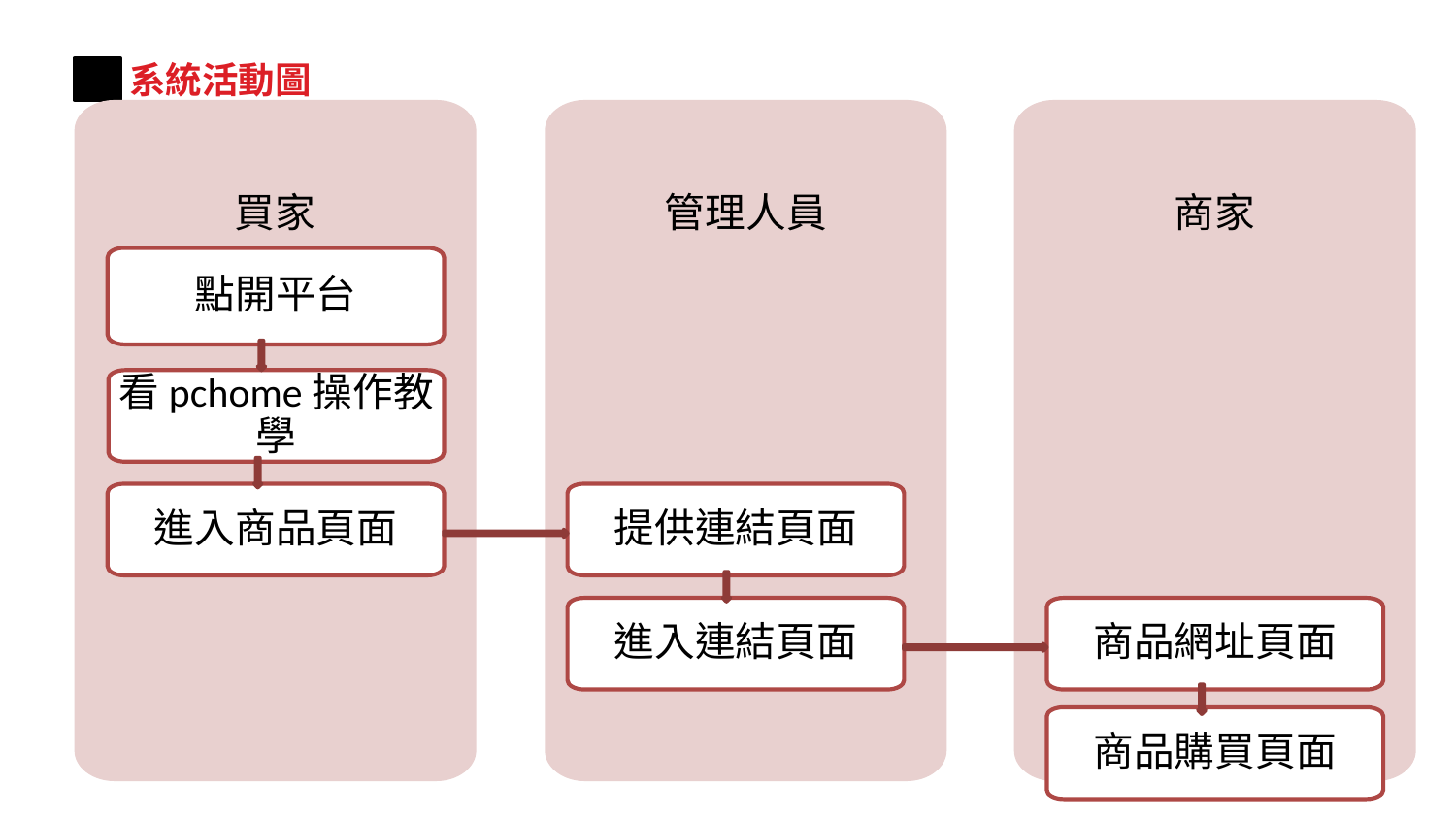

系統活動圖

買家
管理人員
商家
點開平台

看pchome操作教學

進入商品頁面
提供連結頁面

進入連結頁面
商品網址頁面

商品購買頁面